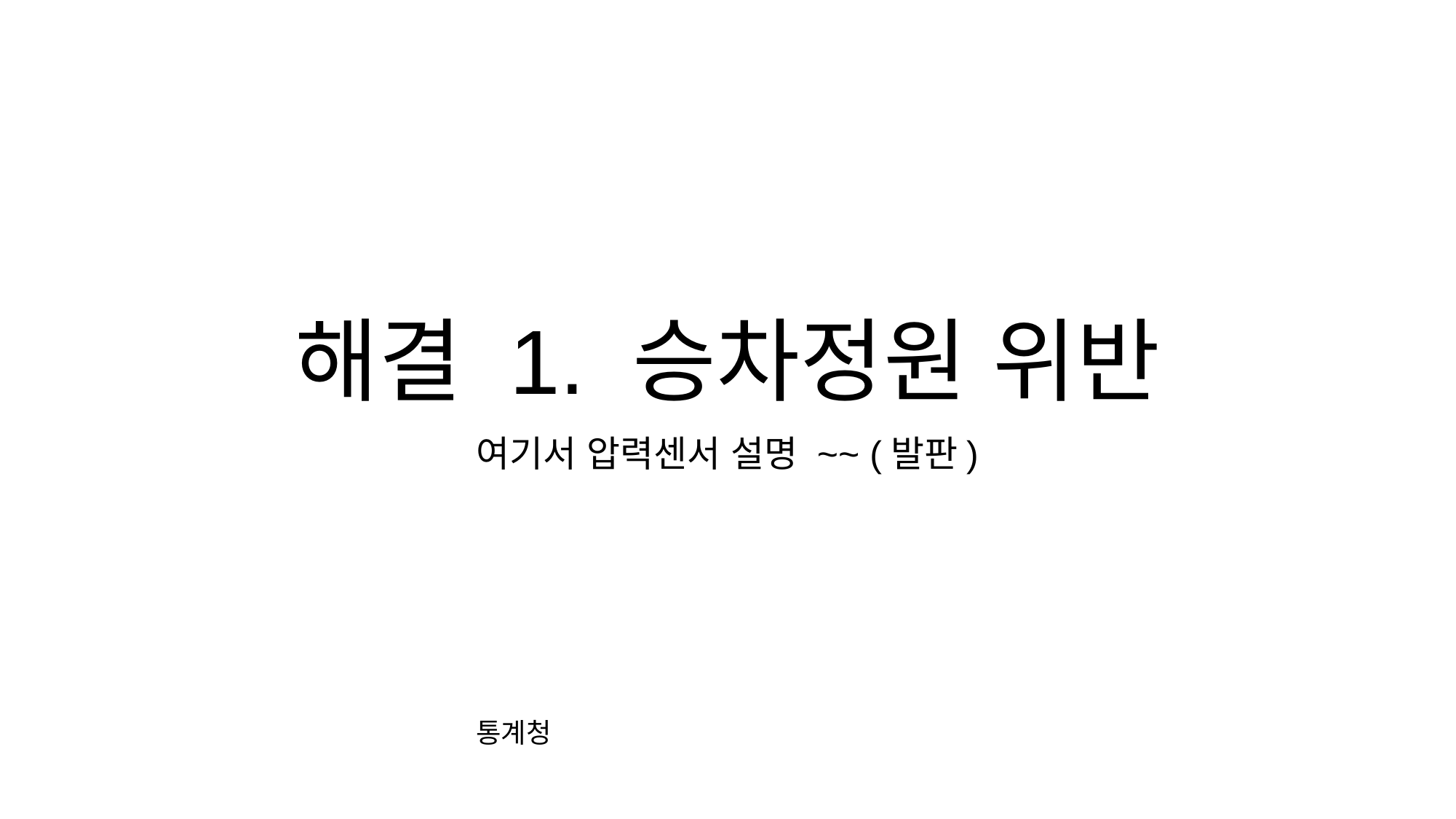

# 해결 1. 승차정원 위반
여기서 압력센서 설명 ~~ (발판)
통계청